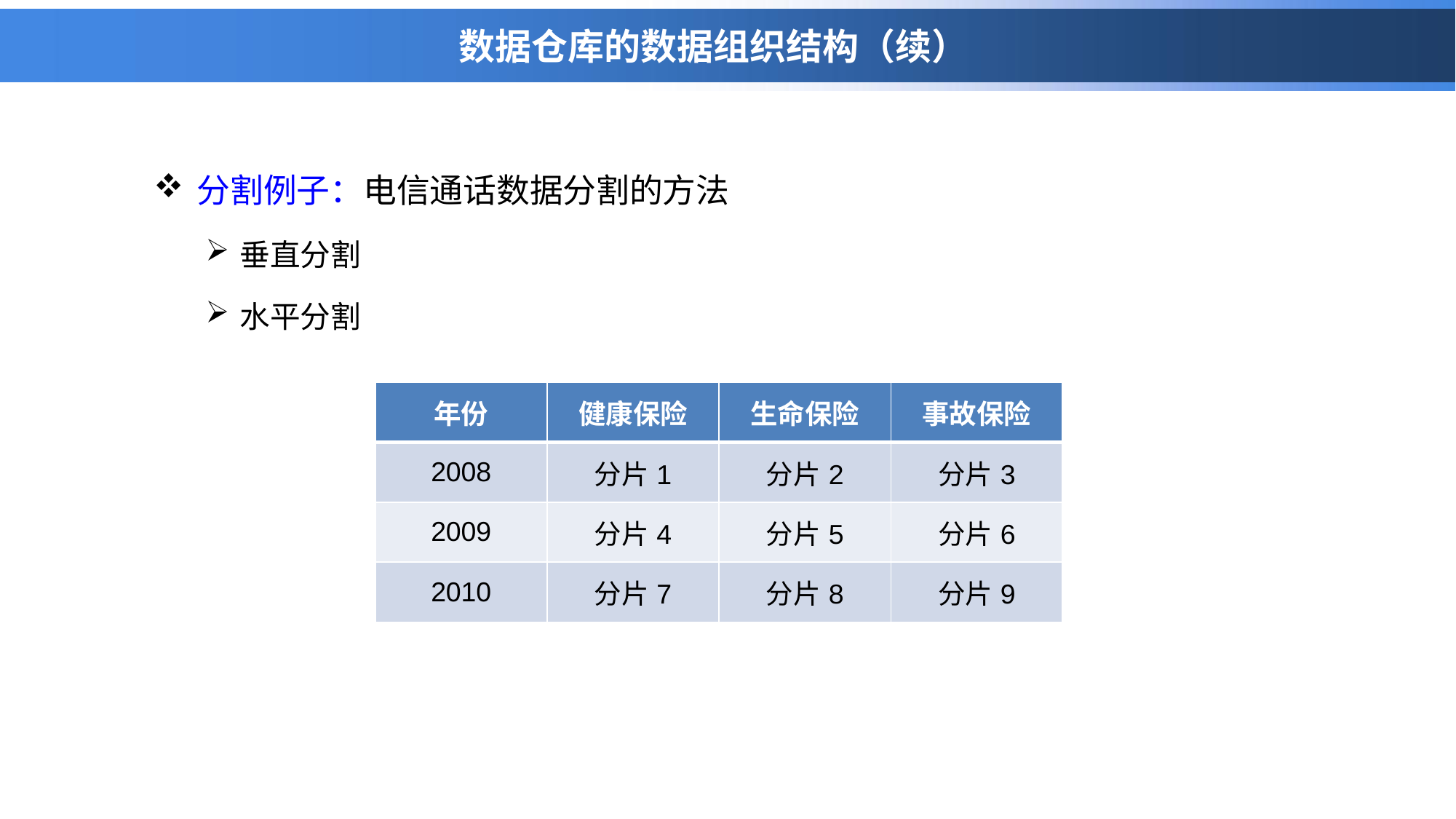

# 数据仓库的数据组织结构（续）
分割例子：电信通话数据分割的方法
垂直分割
水平分割
| 年份 | 健康保险 | 生命保险 | 事故保险 |
| --- | --- | --- | --- |
| 2008 | 分片1 | 分片2 | 分片3 |
| 2009 | 分片4 | 分片5 | 分片6 |
| 2010 | 分片7 | 分片8 | 分片9 |